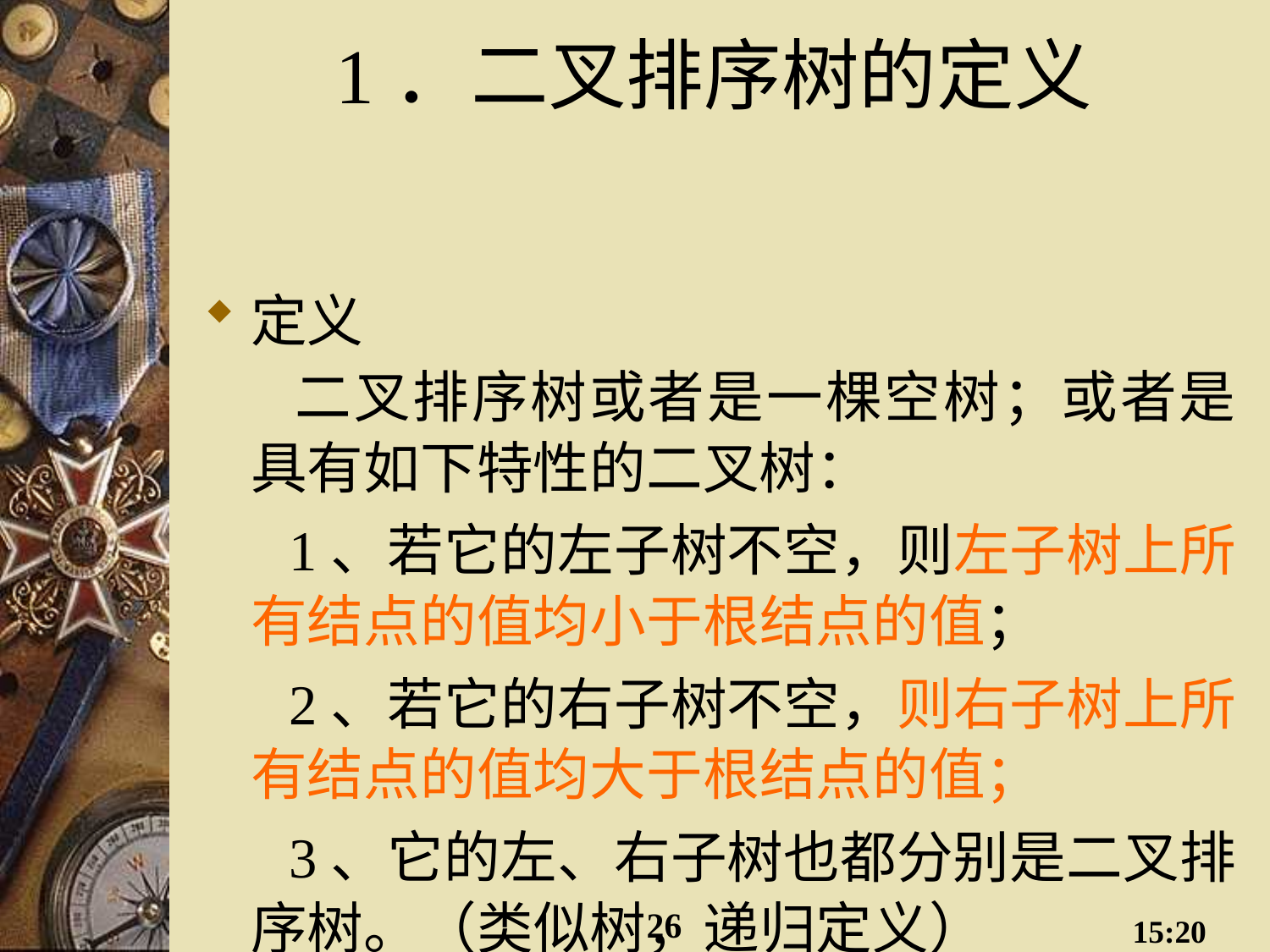

# 1．二叉排序树的定义
定义
     二叉排序树或者是一棵空树；或者是具有如下特性的二叉树：
      1、若它的左子树不空，则左子树上所有结点的值均小于根结点的值；
      2、若它的右子树不空，则右子树上所有结点的值均大于根结点的值；
      3、它的左、右子树也都分别是二叉排序树。（类似树，递归定义）